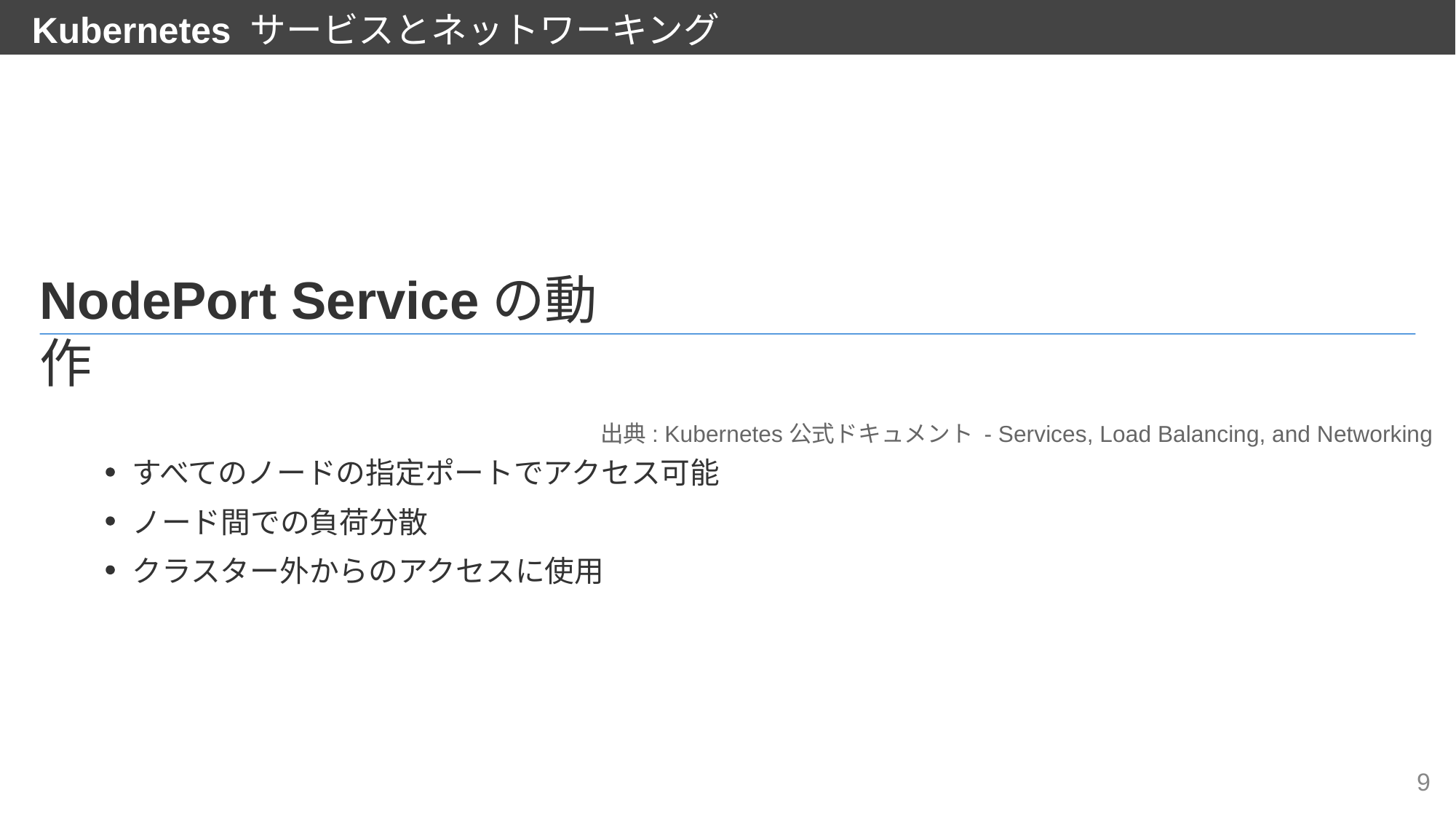

Kubernetes サービスとネットワーキング
NodePort Serviceの動作

出典: Kubernetes公式ドキュメント - Services, Load Balancing, and Networking
すべてのノードの指定ポートでアクセス可能

ノード間での負荷分散

クラスター外からのアクセスに使⽤

9